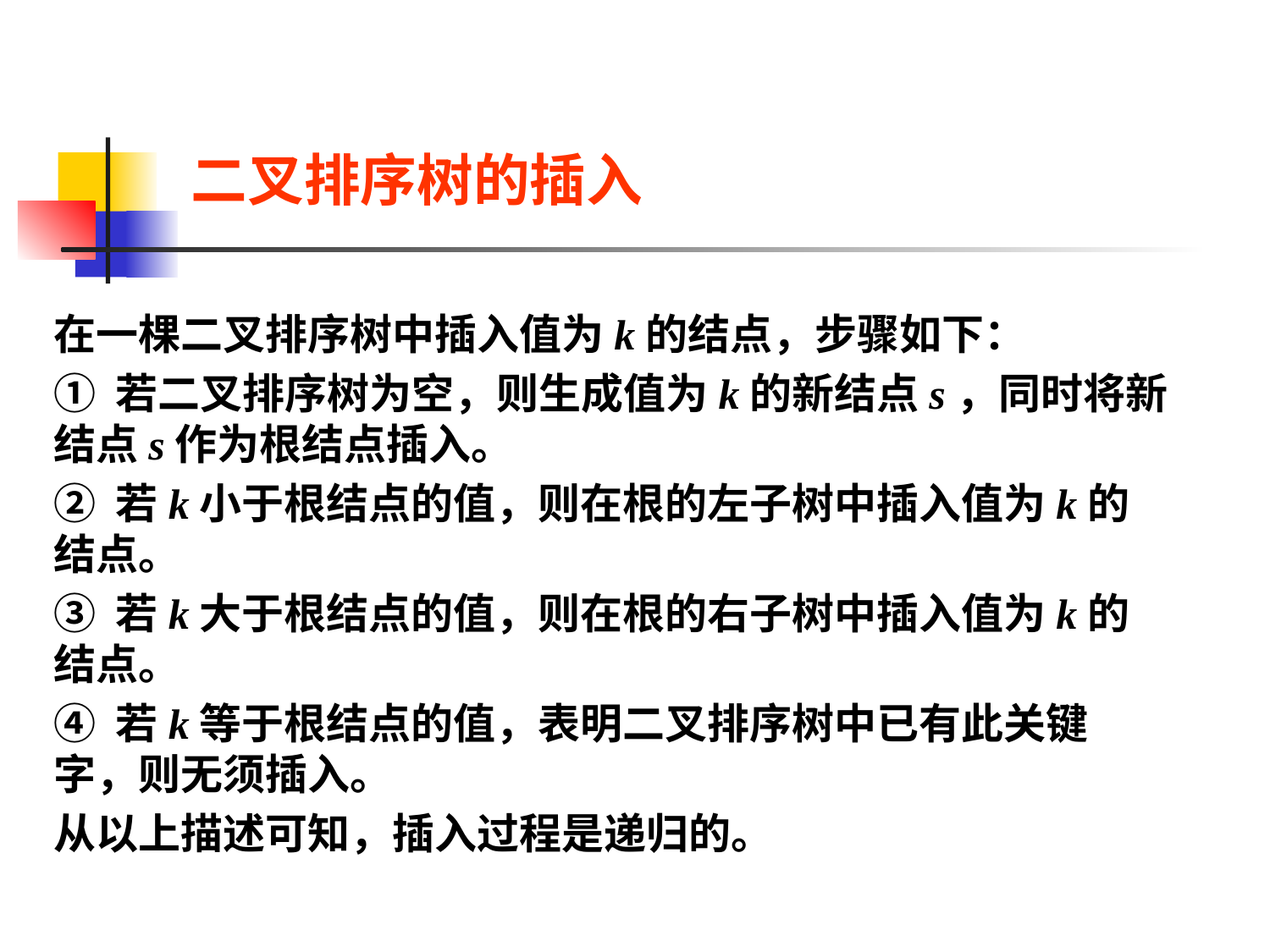

二叉排序树的插入
在一棵二叉排序树中插入值为k的结点，步骤如下：
① 若二叉排序树为空，则生成值为k的新结点s，同时将新结点s作为根结点插入。
② 若k小于根结点的值，则在根的左子树中插入值为k的结点。
③ 若k大于根结点的值，则在根的右子树中插入值为k的结点。
④ 若k等于根结点的值，表明二叉排序树中已有此关键字，则无须插入。
从以上描述可知，插入过程是递归的。